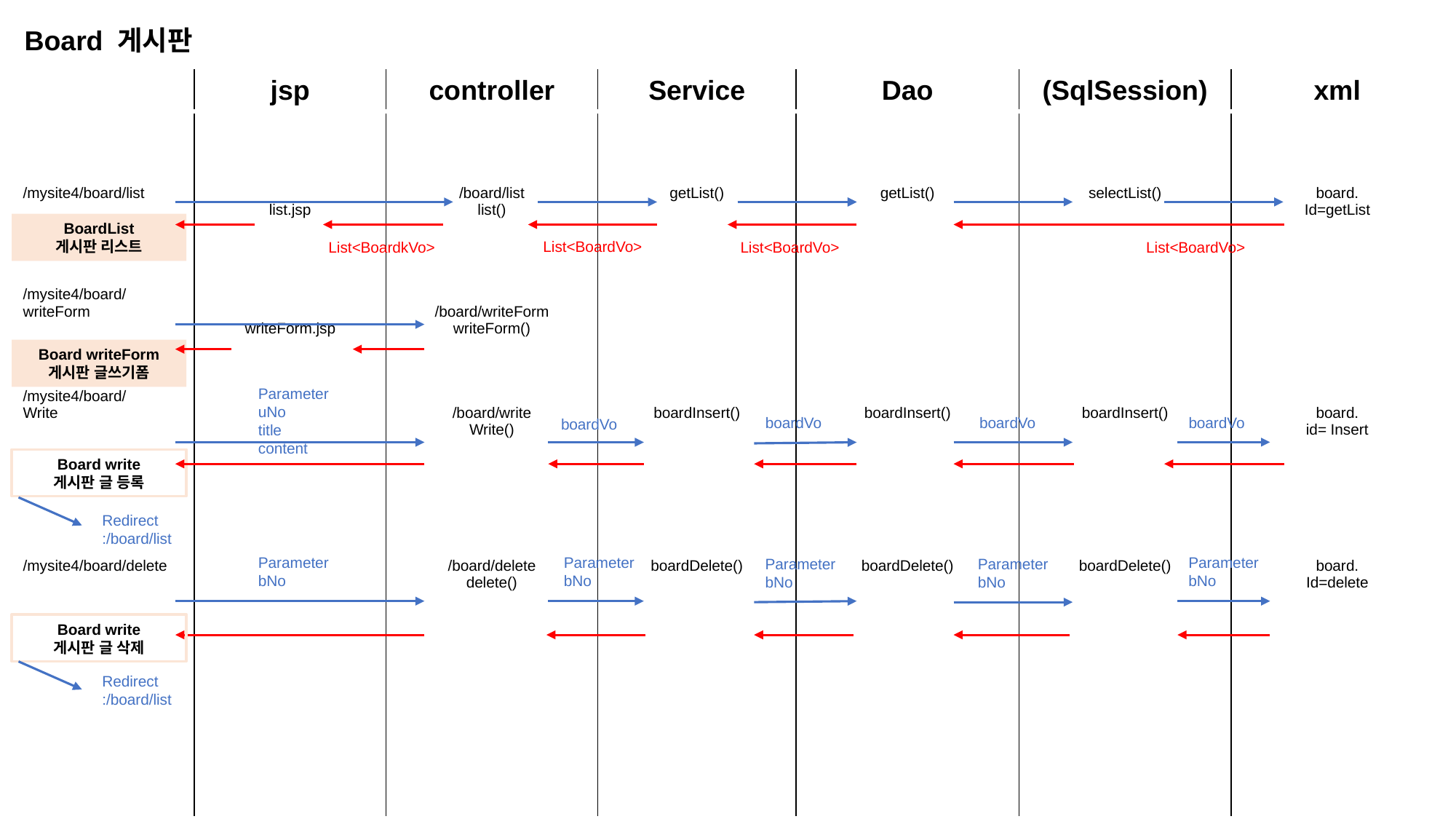

Board 게시판
|  | jsp | controller | Service | Dao | (SqlSession) | xml |
| --- | --- | --- | --- | --- | --- | --- |
| /mysite4/board/list /mysite4/board/ writeForm /mysite4/board/ Write /mysite4/board/delete | list.jsp writeForm.jsp | /board/list list() /board/writeForm writeForm() /board/write Write() /board/delete delete() | getList() boardInsert() boardDelete() | getList() boardInsert() boardDelete() | selectList() boardInsert() boardDelete() | board. Id=getList board. id= Insert board. Id=delete |
BoardList
게시판 리스트
List<BoardVo>
List<BoardkVo>
List<BoardVo>
List<BoardVo>
Board writeForm
게시판 글쓰기폼
Parameter
uNo
title
content
boardVo
boardVo
boardVo
boardVo
Board write
게시판 글 등록
Redirect
:/board/list
Parameter
bNo
Parameter
bNo
Parameter
bNo
Parameter
bNo
Parameter
bNo
Board write
게시판 글 삭제
Redirect
:/board/list